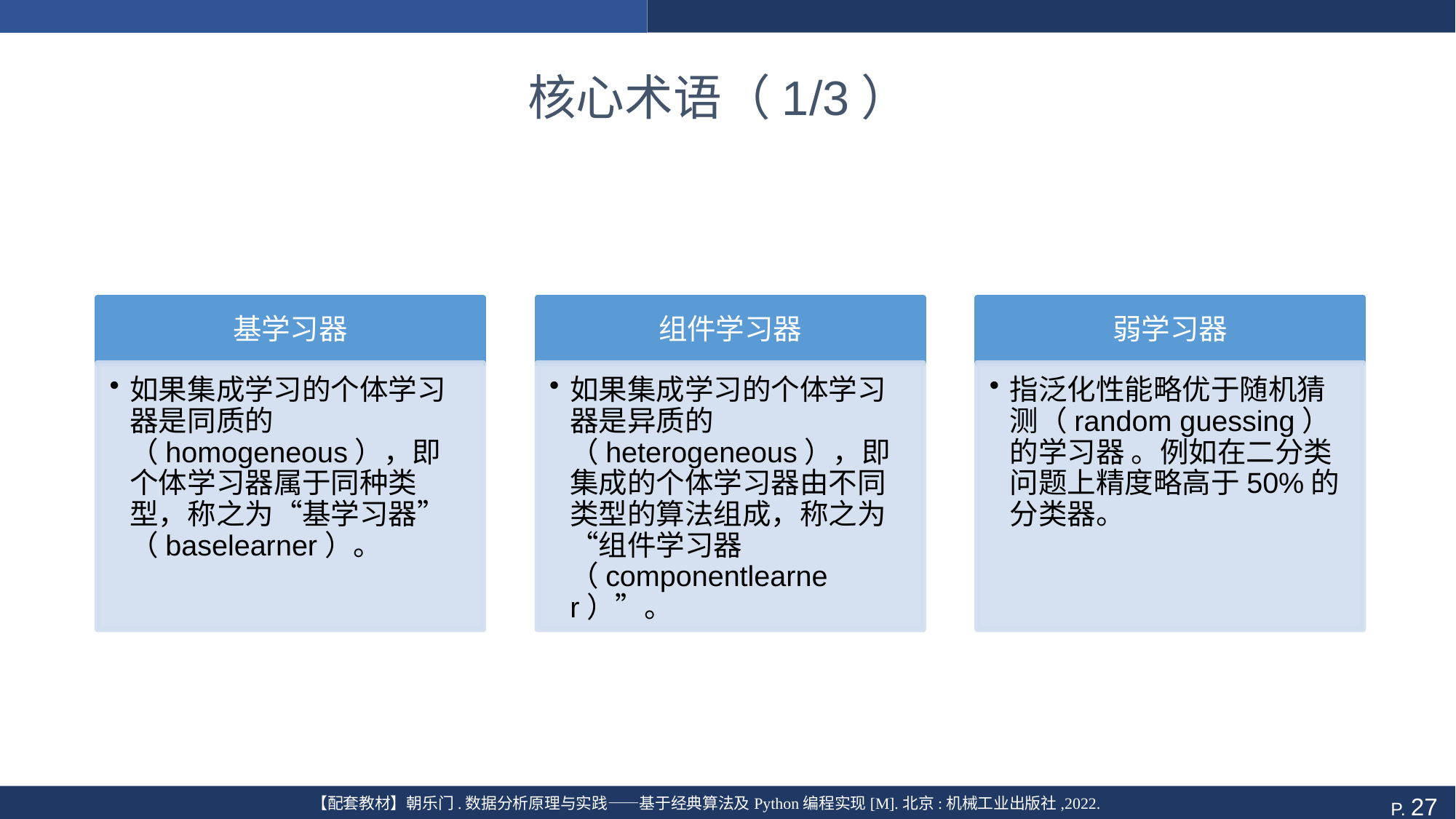

# 核心术语（1/3）
基学习器
如果集成学习的个体学习器是同质的（homogeneous），即个体学习器属于同种类型，称之为“基学习器”（baselearner）。
组件学习器
如果集成学习的个体学习器是异质的（heterogeneous），即集成的个体学习器由不同类型的算法组成，称之为“组件学习器（componentlearner）”。
弱学习器
指泛化性能略优于随机猜测（random guessing）的学习器 。例如在二分类问题上精度略高于50%的分类器。